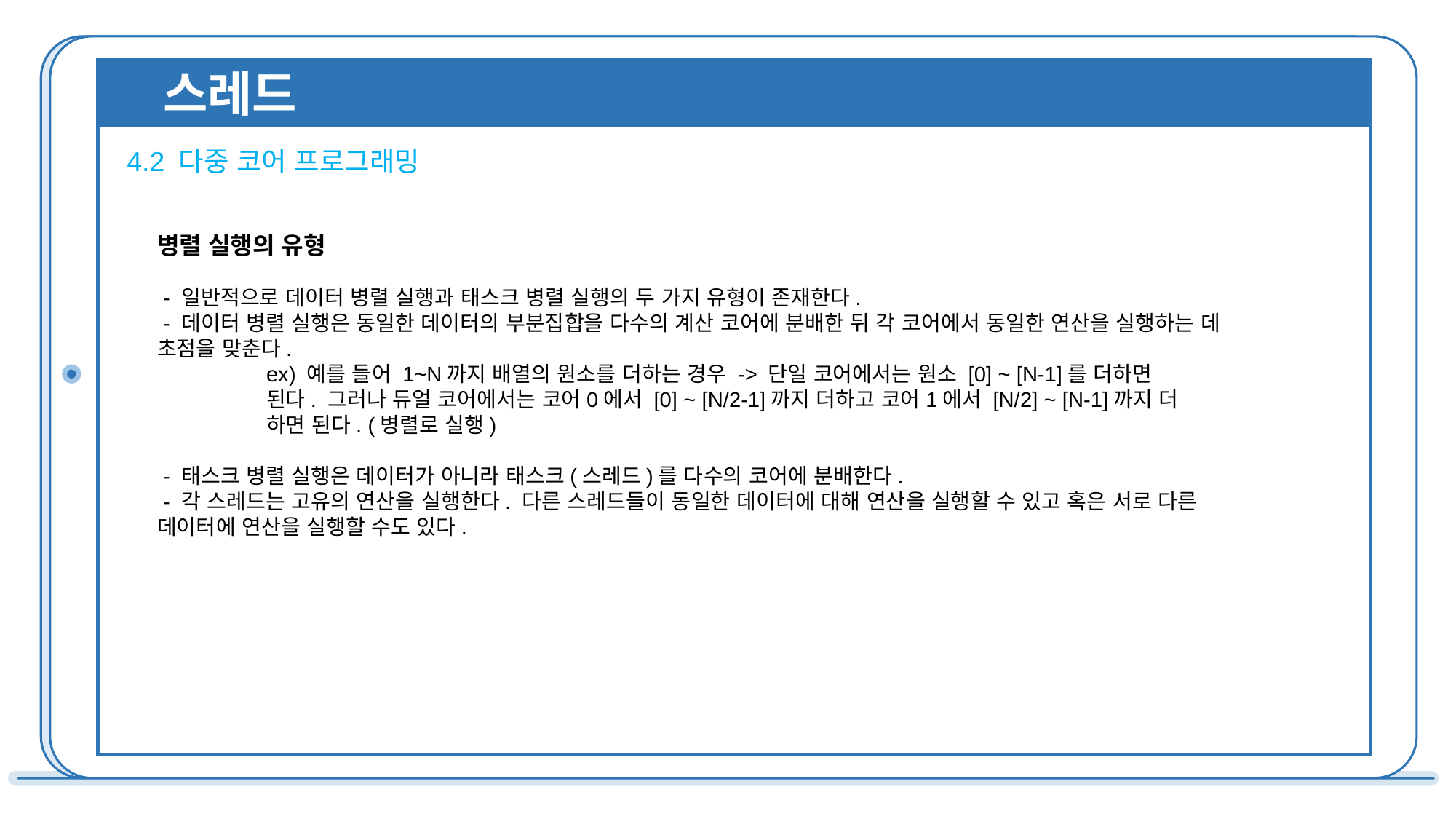

스레드

4.2 다중 코어 프로그래밍
병렬 실행의 유형

 - 일반적으로 데이터 병렬 실행과 태스크 병렬 실행의 두 가지 유형이 존재한다.
 - 데이터 병렬 실행은 동일한 데이터의 부분집합을 다수의 계산 코어에 분배한 뒤 각 코어에서 동일한 연산을 실행하는 데 초점을 맞춘다.
	ex) 예를 들어 1~N까지 배열의 원소를 더하는 경우 -> 단일 코어에서는 원소 [0] ~ [N-1]를 더하면 	된다. 그러나 듀얼 코어에서는 코어0에서 [0] ~ [N/2-1]까지 더하고 코어1에서 [N/2] ~ [N-1]까지 더	하면 된다. (병렬로 실행)

 - 태스크 병렬 실행은 데이터가 아니라 태스크(스레드)를 다수의 코어에 분배한다.
 - 각 스레드는 고유의 연산을 실행한다. 다른 스레드들이 동일한 데이터에 대해 연산을 실행할 수 있고 혹은 서로 다른 데이터에 연산을 실행할 수도 있다.